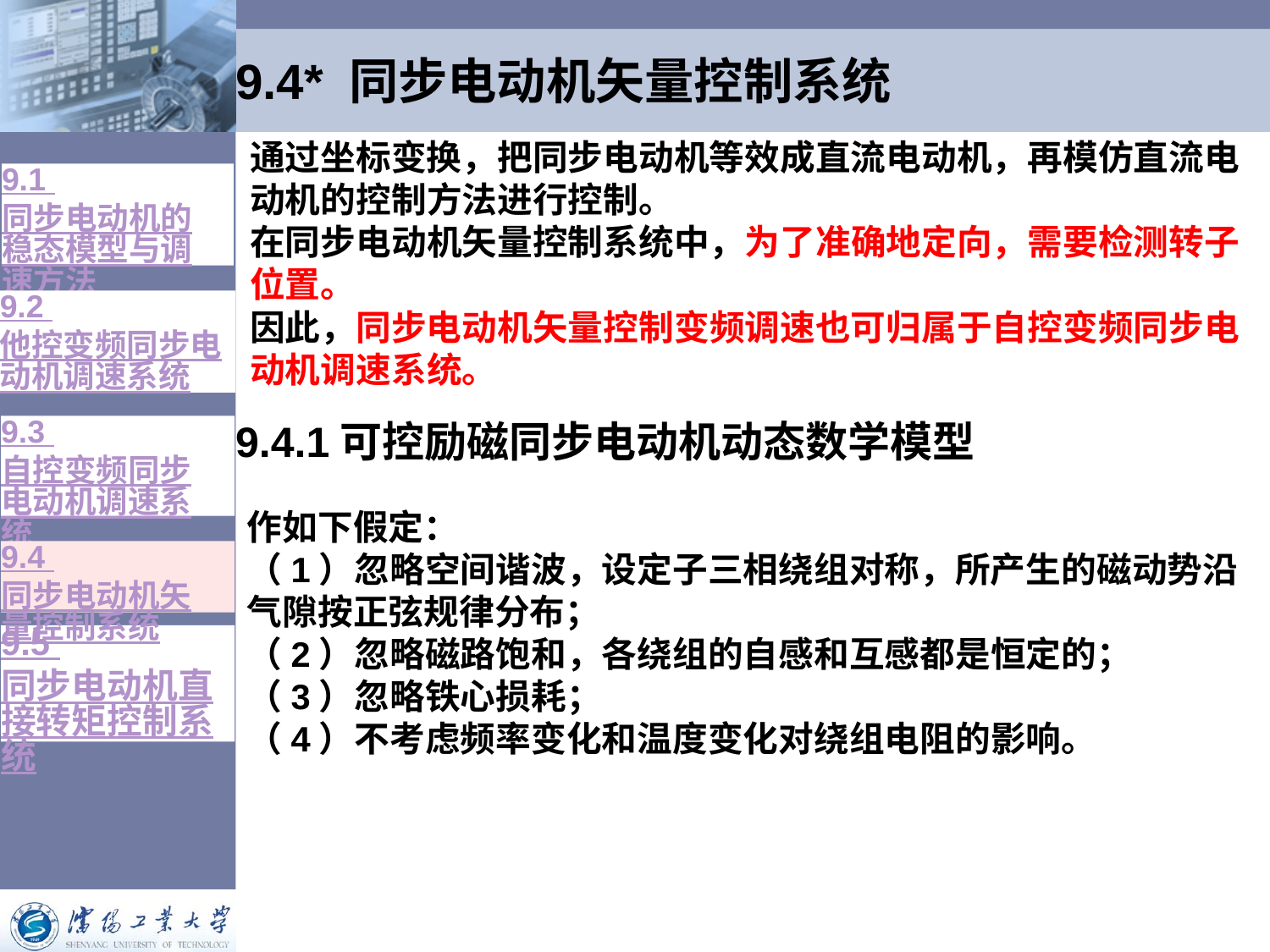

# 9.4* 同步电动机矢量控制系统
通过坐标变换，把同步电动机等效成直流电动机，再模仿直流电动机的控制方法进行控制。
在同步电动机矢量控制系统中，为了准确地定向，需要检测转子位置。
因此，同步电动机矢量控制变频调速也可归属于自控变频同步电动机调速系统。
9.1 同步电动机的稳态模型与调速方法
9.2 他控变频同步电动机调速系统

9.4.1可控励磁同步电动机动态数学模型

9.3 自控变频同步电动机调速系统

作如下假定：
（1）忽略空间谐波，设定子三相绕组对称，所产生的磁动势沿气隙按正弦规律分布；
（2）忽略磁路饱和，各绕组的自感和互感都是恒定的；
（3）忽略铁心损耗；
（4）不考虑频率变化和温度变化对绕组电阻的影响。
9.4 同步电动机矢量控制系统
9.5 同步电动机直接转矩控制系统